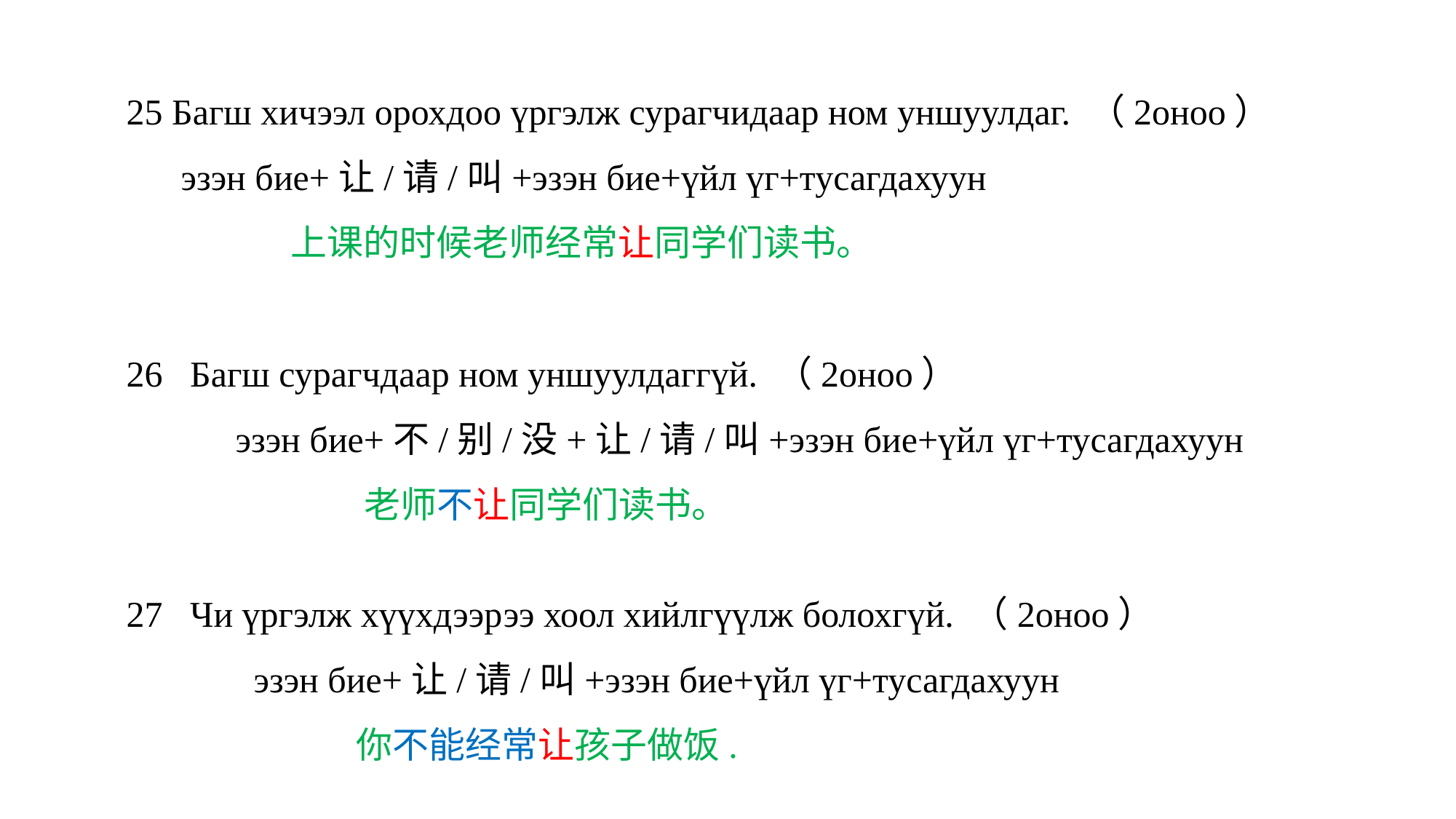

25 Багш хичээл орохдоо үргэлж сурагчидаар ном уншуулдаг. （2оноо）
      эзэн бие+让/请/叫+эзэн бие+үйл үг+тусагдахуун
                   上课的时候老师经常让同学们读书。

26   Багш сурагчдаар ном уншуулдаггүй. （2оноо）
            эзэн бие+不/别/没+让/请/叫+эзэн бие+үйл үг+тусагдахуун
                            老师不让同学们读书。

27   Чи үргэлж хүүхдээрээ хоол хийлгүүлж болохгүй. （2оноо）
              эзэн бие+让/请/叫+эзэн бие+үйл үг+тусагдахуун
                           你不能经常让孩子做饭.